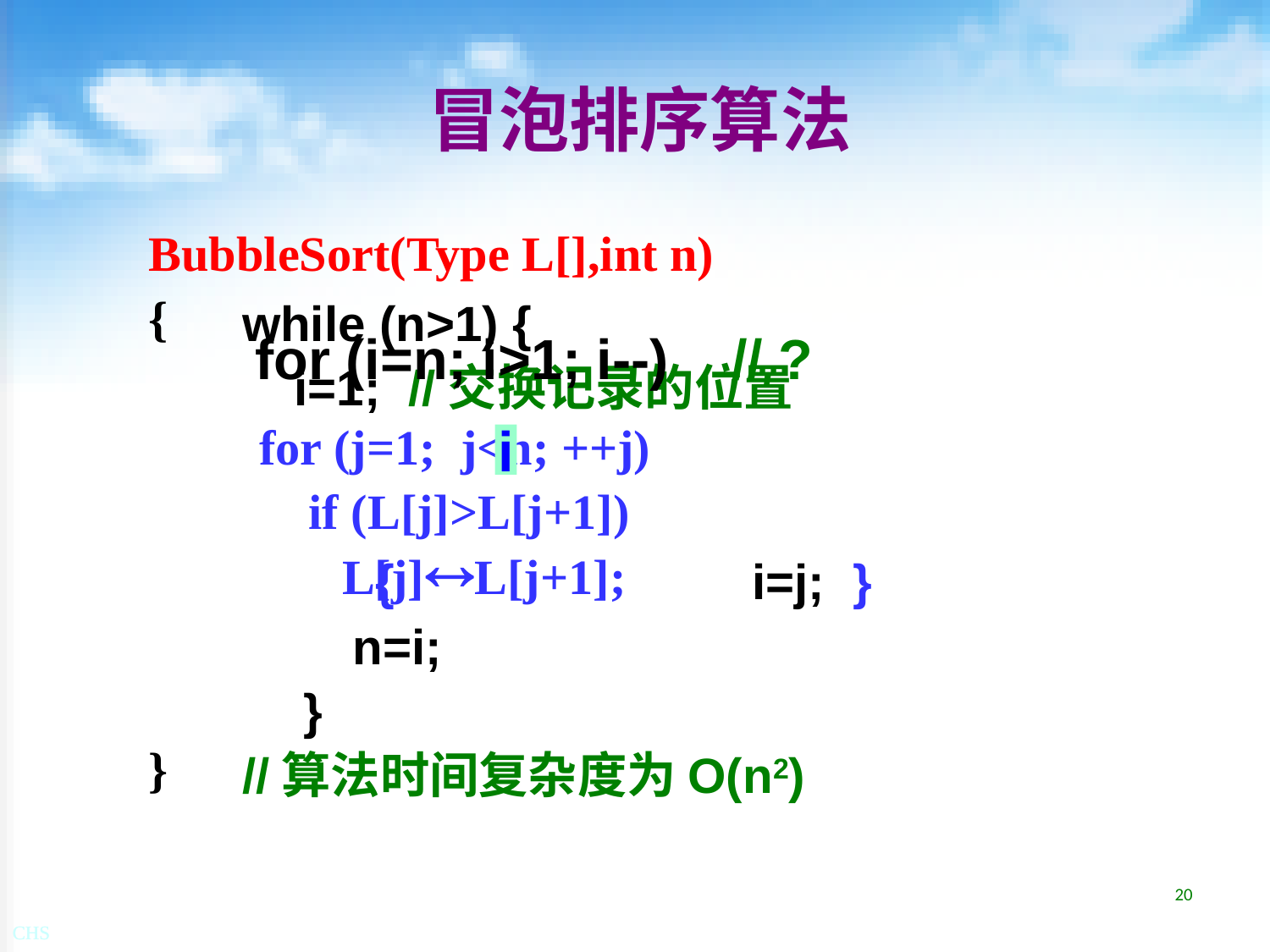

# 冒泡排序算法
BubbleSort(Type L[],int n)
{

　　for (j=1;  j<n; ++j)
　　　if (L[j]>L[j+1])
　　　   L[j]↔L[j+1];

}
while (n>1) {
	i=1;  //交换记录的位置

　　  {                          i=j;  }
　　n=i;
　}
//算法时间复杂度为O(n2)
for (i=n; i>1; i--)    // ?
i
20